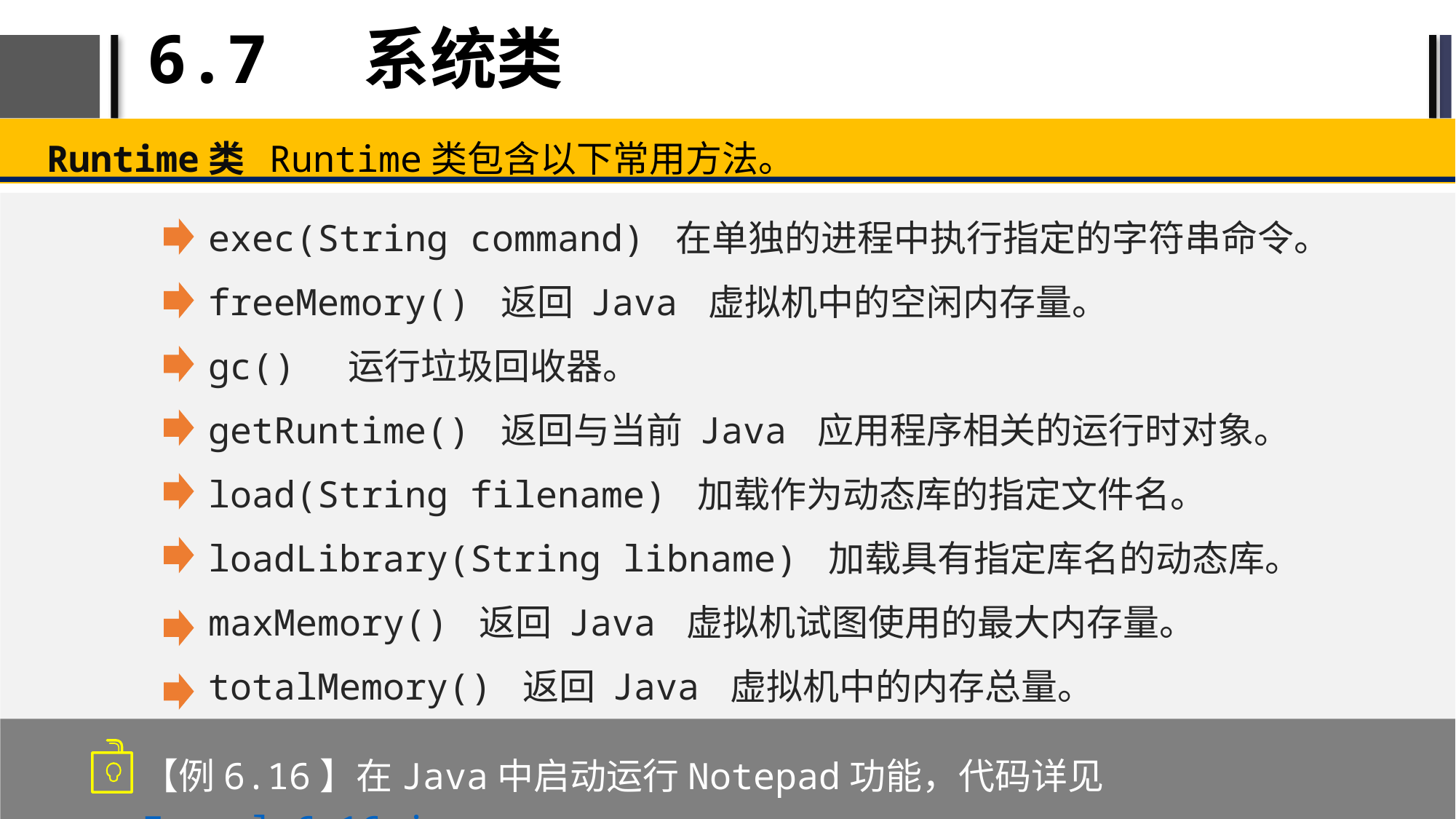

# 6.7  系统类

Runtime类  Runtime类包含以下常用方法。

exec(String command) 在单独的进程中执行指定的字符串命令。
freeMemory() 返回 Java 虚拟机中的空闲内存量。
gc()  运行垃圾回收器。
getRuntime() 返回与当前 Java 应用程序相关的运行时对象。
load(String filename) 加载作为动态库的指定文件名。
loadLibrary(String libname) 加载具有指定库名的动态库。
maxMemory() 返回 Java 虚拟机试图使用的最大内存量。
totalMemory() 返回 Java 虚拟机中的内存总量。

【例6.16】在Java中启动运行Notepad功能，代码详见Example6_16.java